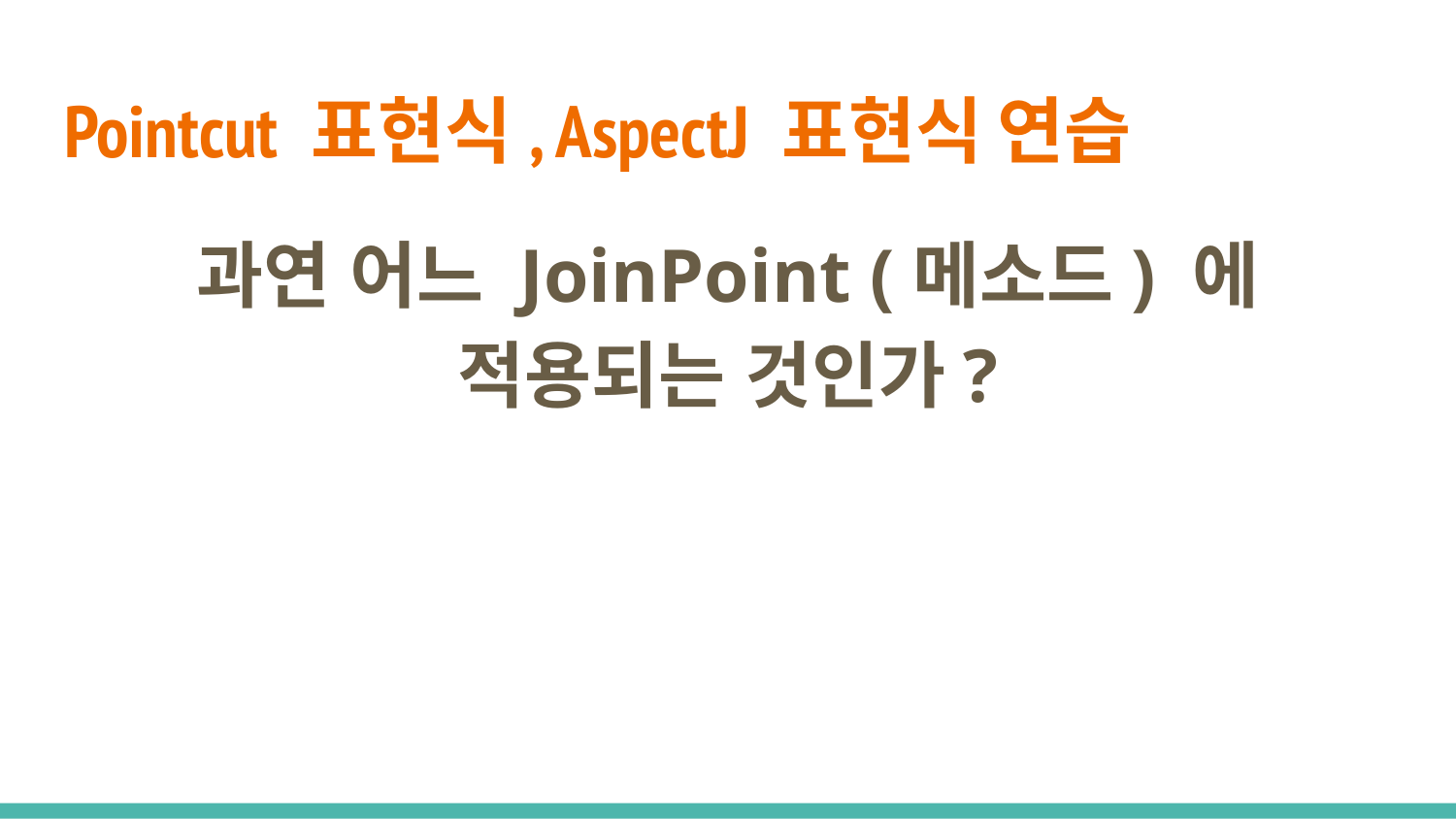

# Pointcut 표현식, AspectJ 표현식 연습
과연 어느 JoinPoint (메소드) 에 적용되는 것인가?